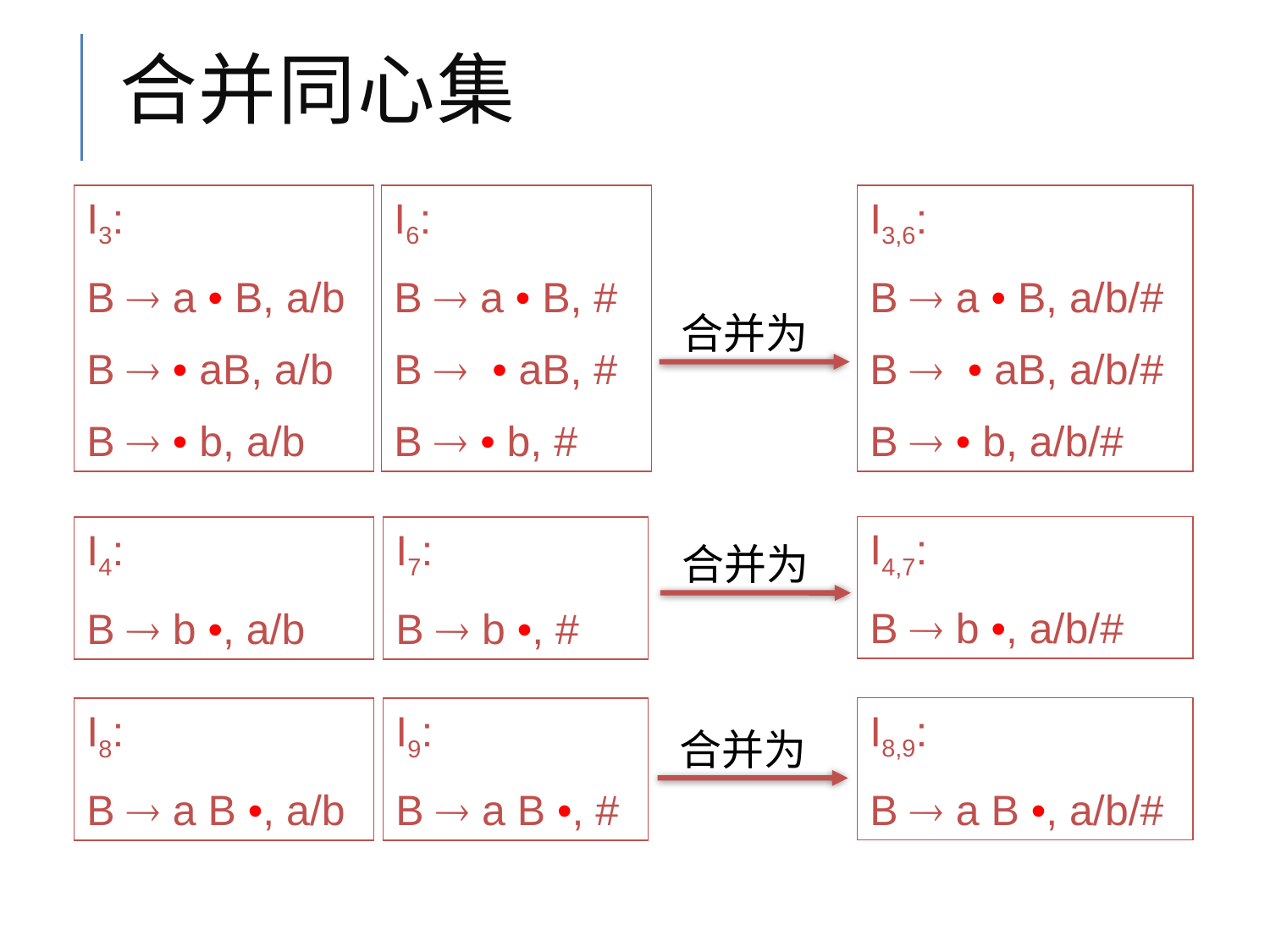

# 合并同心集
I3:
B → a • B, a/b
B → • aB, a/b
B → • b, a/b
I6:
B → a • B, #
B →  • aB, #
B → • b, #
I3,6:
B → a • B, a/b/#
B →  • aB, a/b/#
B → • b, a/b/#
合并为

I4,7:
B → b •, a/b/#
I4:
B → b •, a/b
I7:
B → b •, #
合并为

I8,9:
B → a B •, a/b/#
I8:
B → a B •, a/b
I9:
B → a B •, #
合并为

80